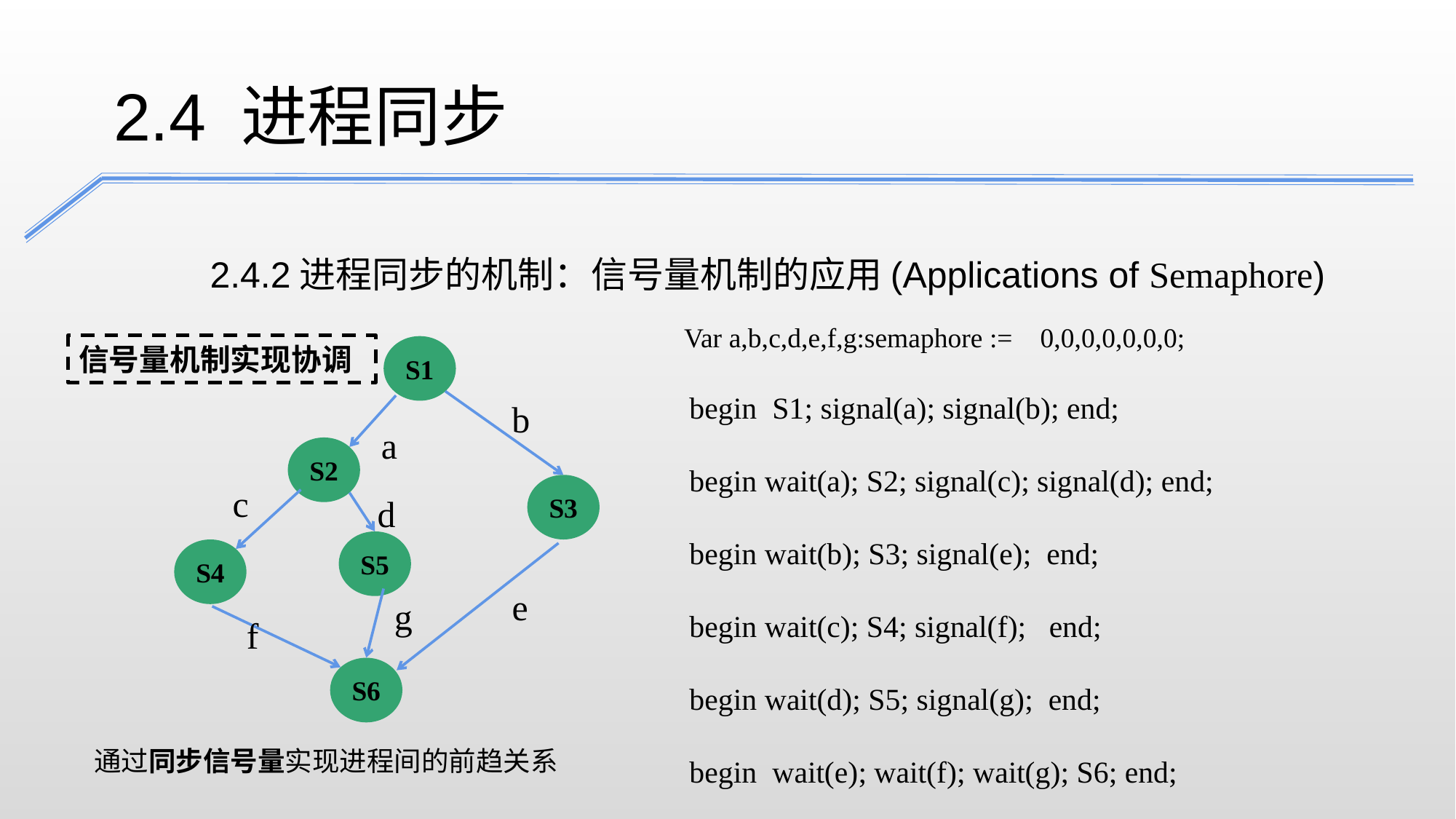

2.4 进程同步
2.4.2进程同步的机制：信号量机制的应用(Applications of Semaphore)
Var a,b,c,d,e,f,g:semaphore :=    0,0,0,0,0,0,0;
信号量机制实现协调
S1
begin  S1; signal(a); signal(b); end;

begin wait(a); S2; signal(c); signal(d); end;

begin wait(b); S3; signal(e);  end;

begin wait(c); S4; signal(f);   end;

begin wait(d); S5; signal(g);  end;

begin  wait(e); wait(f); wait(g); S6; end;
b
a
S2
S3
c
d
S5
S4
e
g
f
S6
通过同步信号量实现进程间的前趋关系